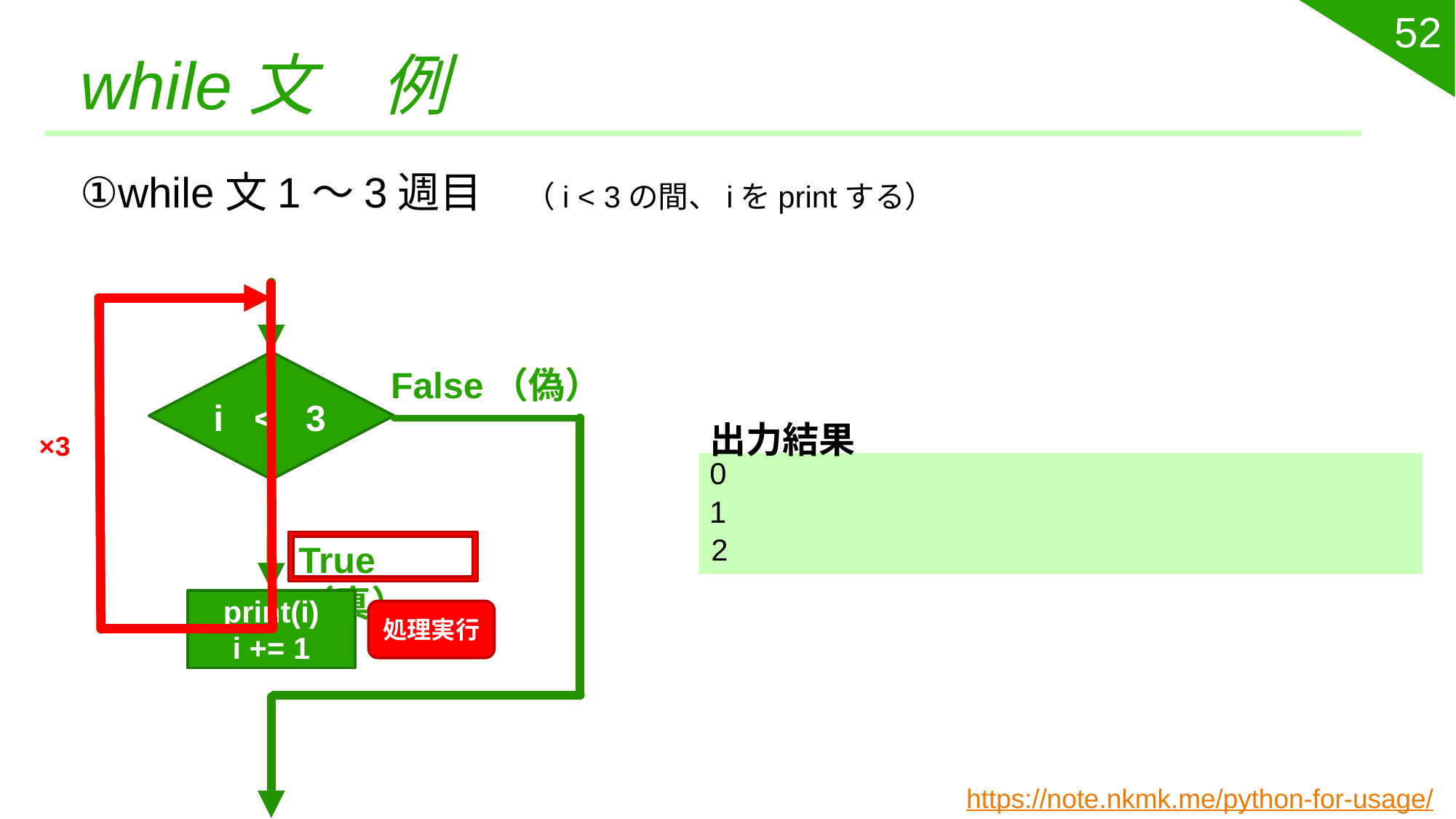

52
# while文　例
①while文1～3週目　（i < 3の間、iをprintする）

False（偽）
    i   <   3
出力結果
×3
0

1
2
True（真）

print(i)
i += 1
処理実行
https://note.nkmk.me/python-for-usage/